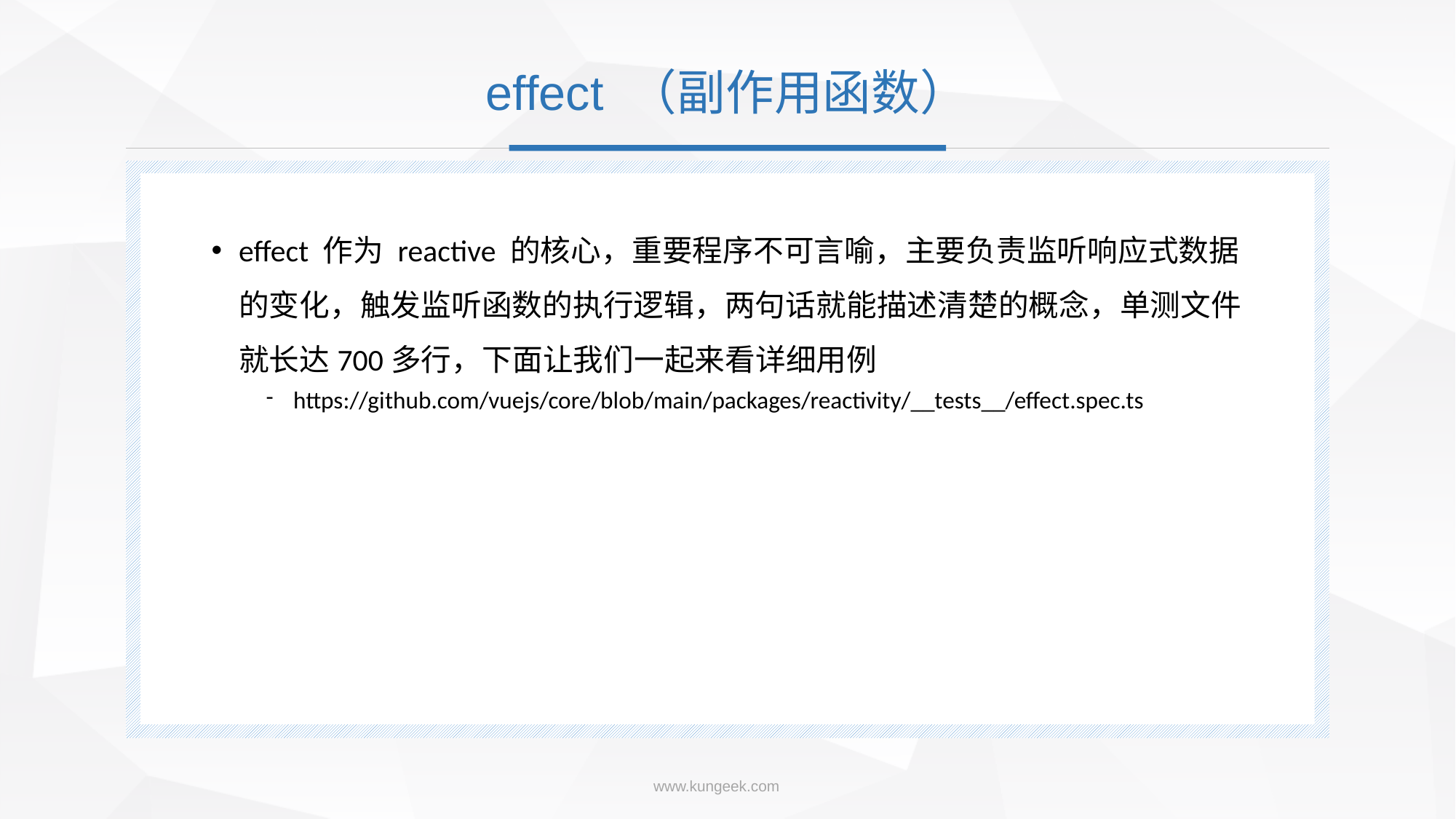

# effect （副作用函数）
effect 作为 reactive 的核心，重要程序不可言喻，主要负责监听响应式数据的变化，触发监听函数的执行逻辑，两句话就能描述清楚的概念，单测文件就长达700多行，下面让我们一起来看详细用例
https://github.com/vuejs/core/blob/main/packages/reactivity/__tests__/effect.spec.ts